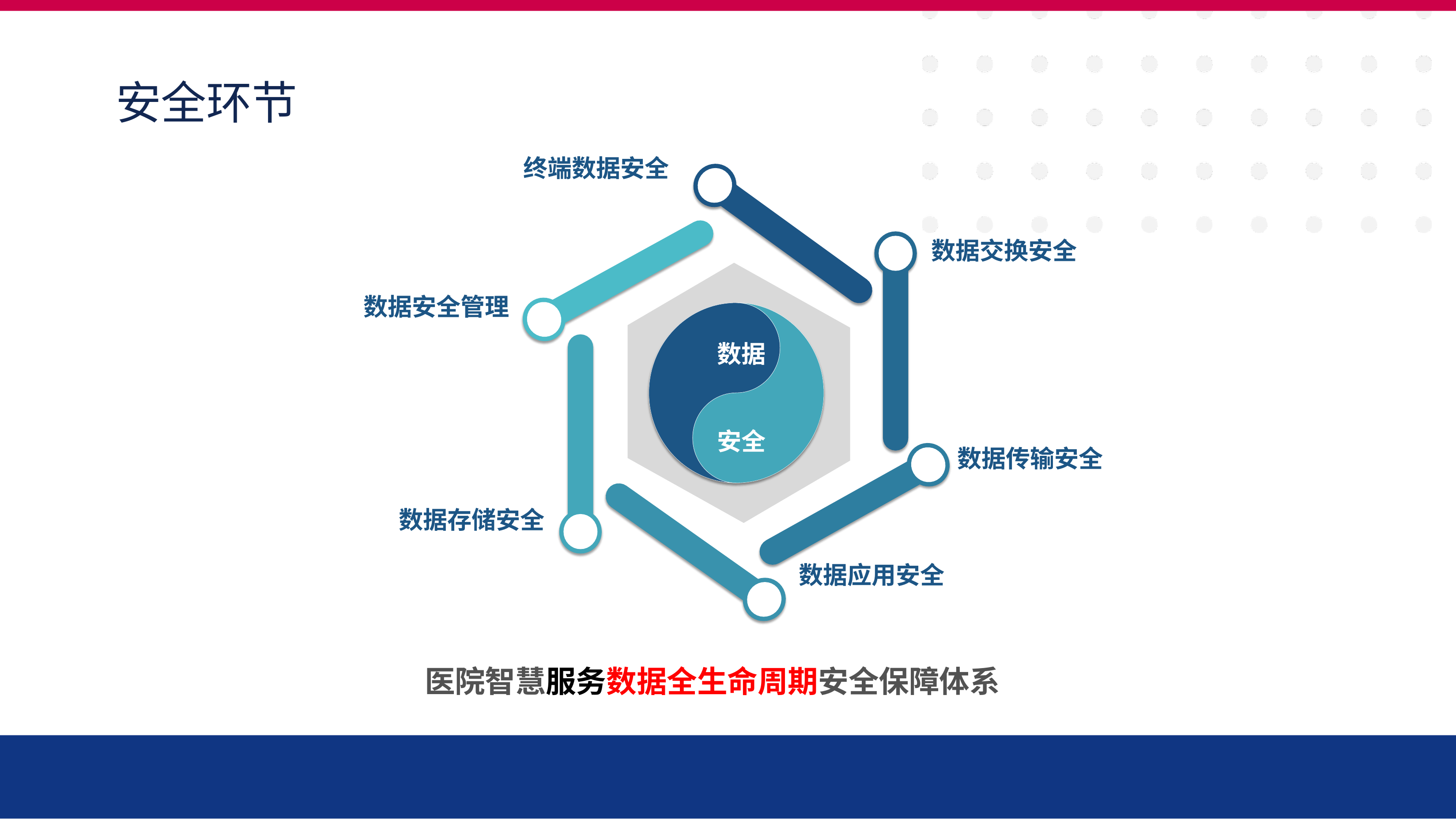

# 安全环节
终端数据安全

数据交换安全

数据安全管理

数据
安全

数据传输安全

数据存储安全

数据应用安全

医院智慧服务数据全生命周期安全保障体系